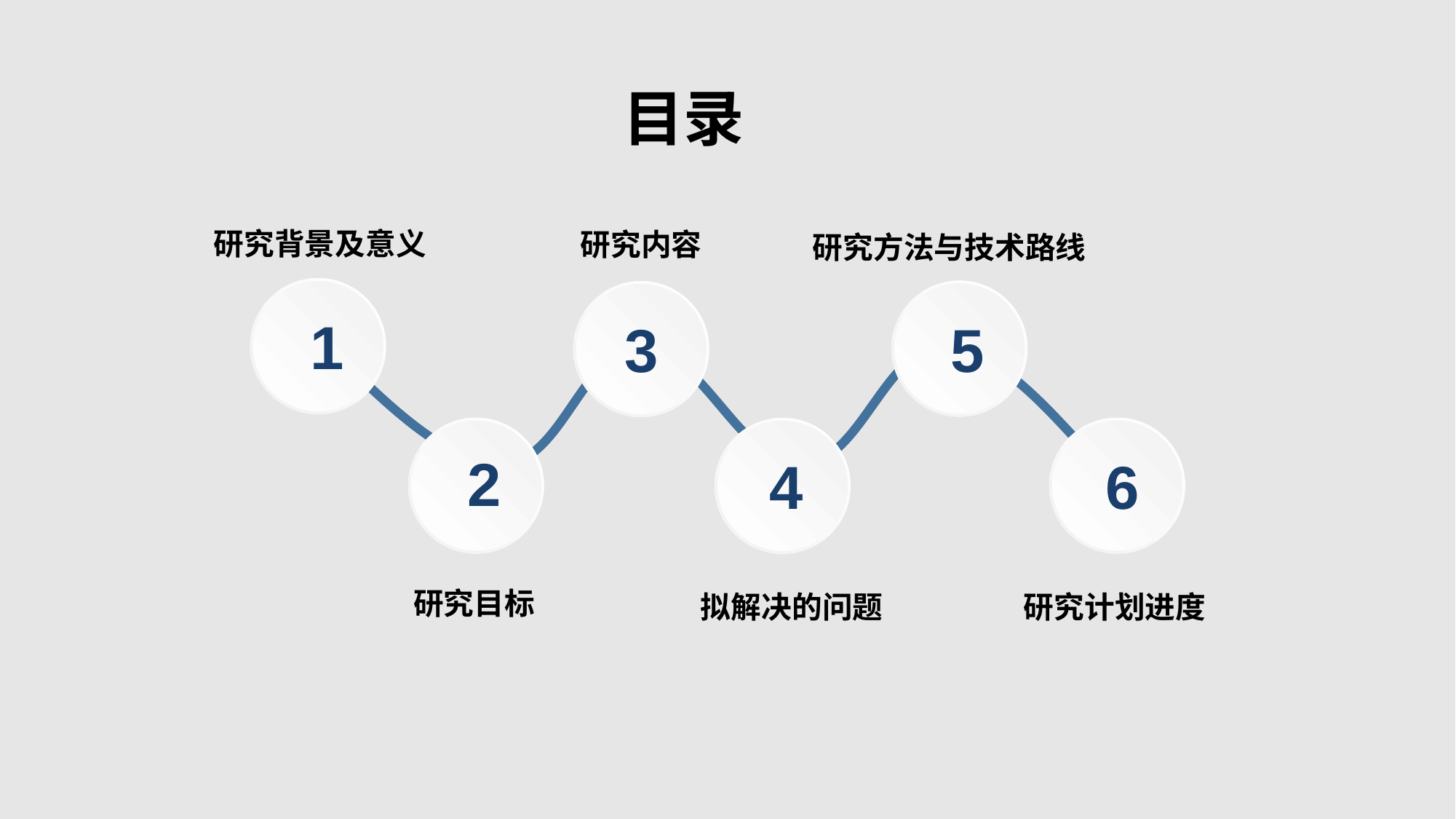

目录
研究背景及意义
研究内容
研究方法与技术路线

1

5

3

2

6

4
研究目标
研究计划进度
拟解决的问题